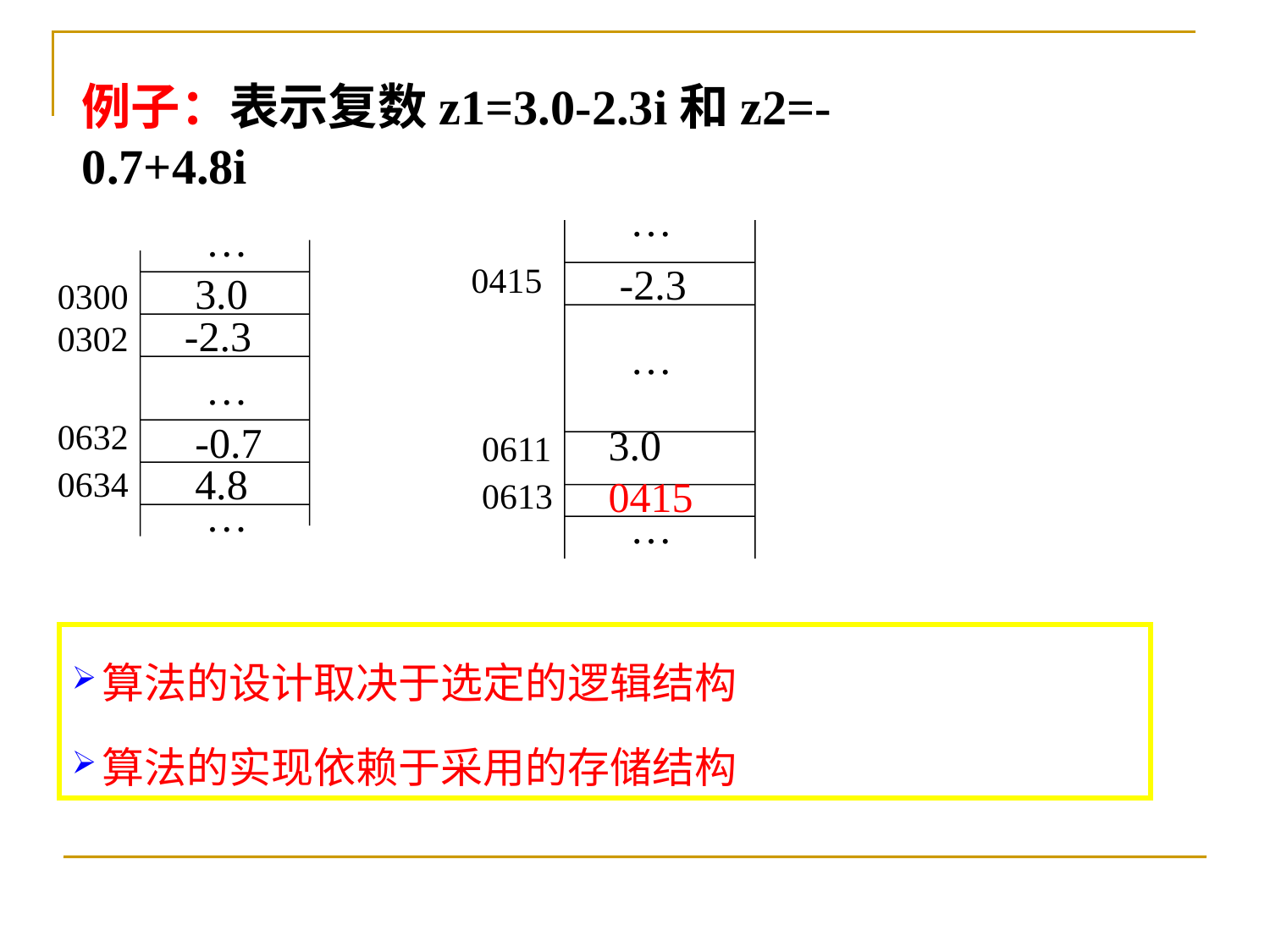

例子：表示复数z1=3.0-2.3i和z2=-0.7+4.8i
…

…

…

…

…

0300
0302
0632
0634
…
0415
-2.3
3.0
-2.3
-0.7
3.0
0415
0611
0613
4.8
算法的设计取决于选定的逻辑结构
算法的实现依赖于采用的存储结构